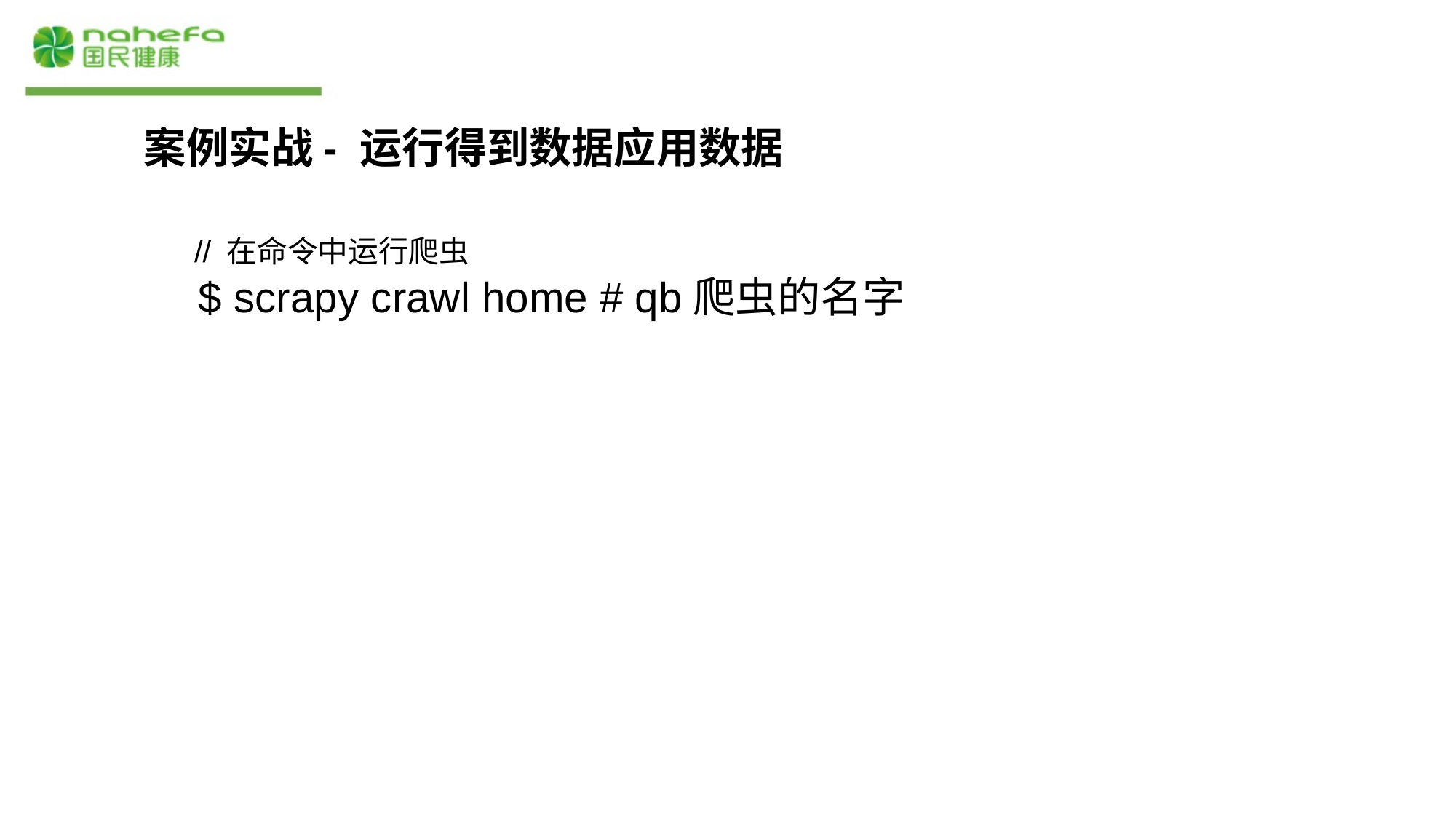

案例实战- 运行得到数据应用数据

      // 在命令中运行爬虫
$ scrapy crawl home # qb爬虫的名字